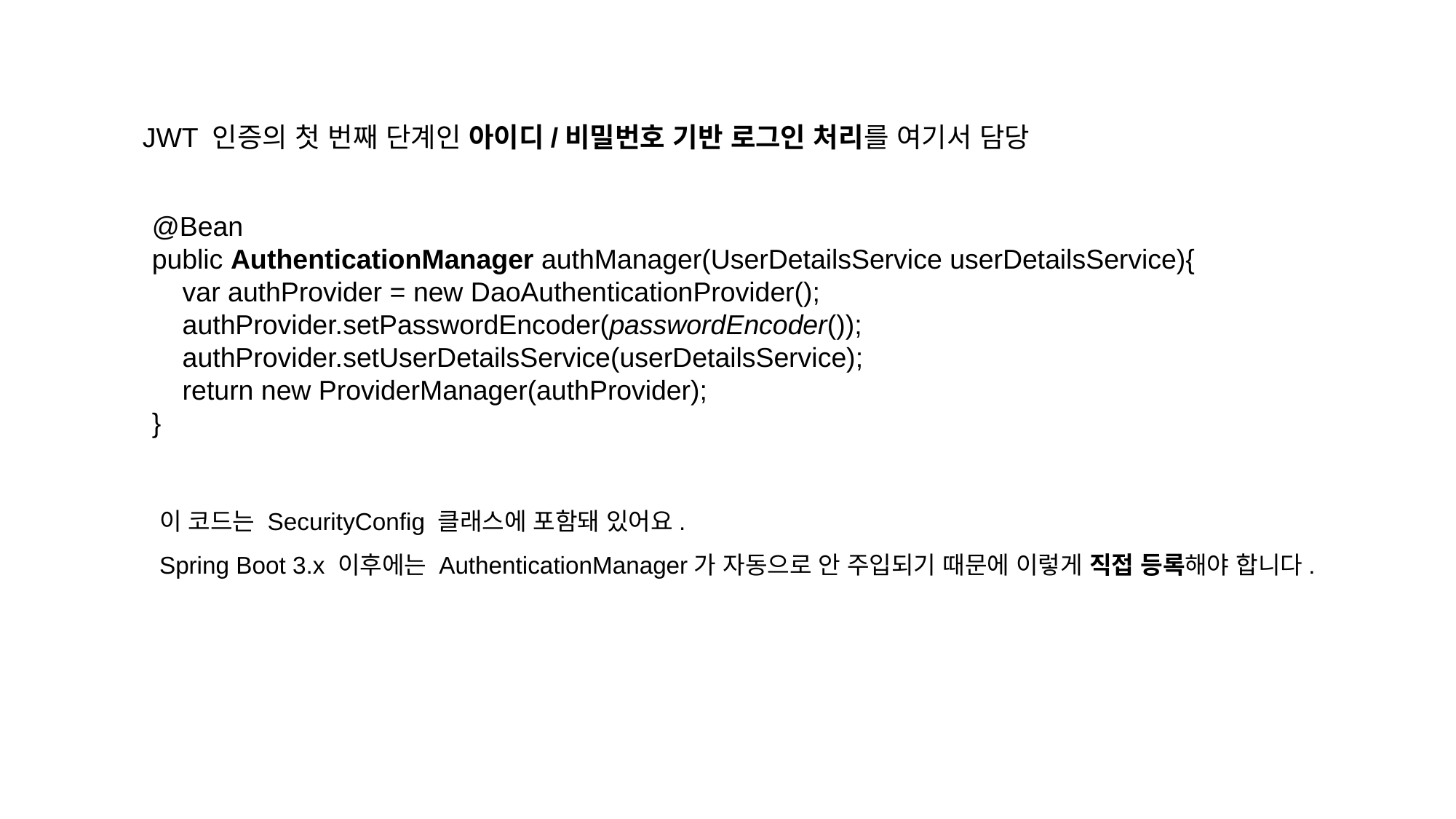

JWT 인증의 첫 번째 단계인 아이디/비밀번호 기반 로그인 처리를 여기서 담당
@Bean
public AuthenticationManager authManager(UserDetailsService userDetailsService){
    var authProvider = new DaoAuthenticationProvider();
    authProvider.setPasswordEncoder(passwordEncoder());
    authProvider.setUserDetailsService(userDetailsService);
    return new ProviderManager(authProvider);
}
이 코드는 SecurityConfig 클래스에 포함돼 있어요.
Spring Boot 3.x 이후에는 AuthenticationManager가 자동으로 안 주입되기 때문에 이렇게 직접 등록해야 합니다.